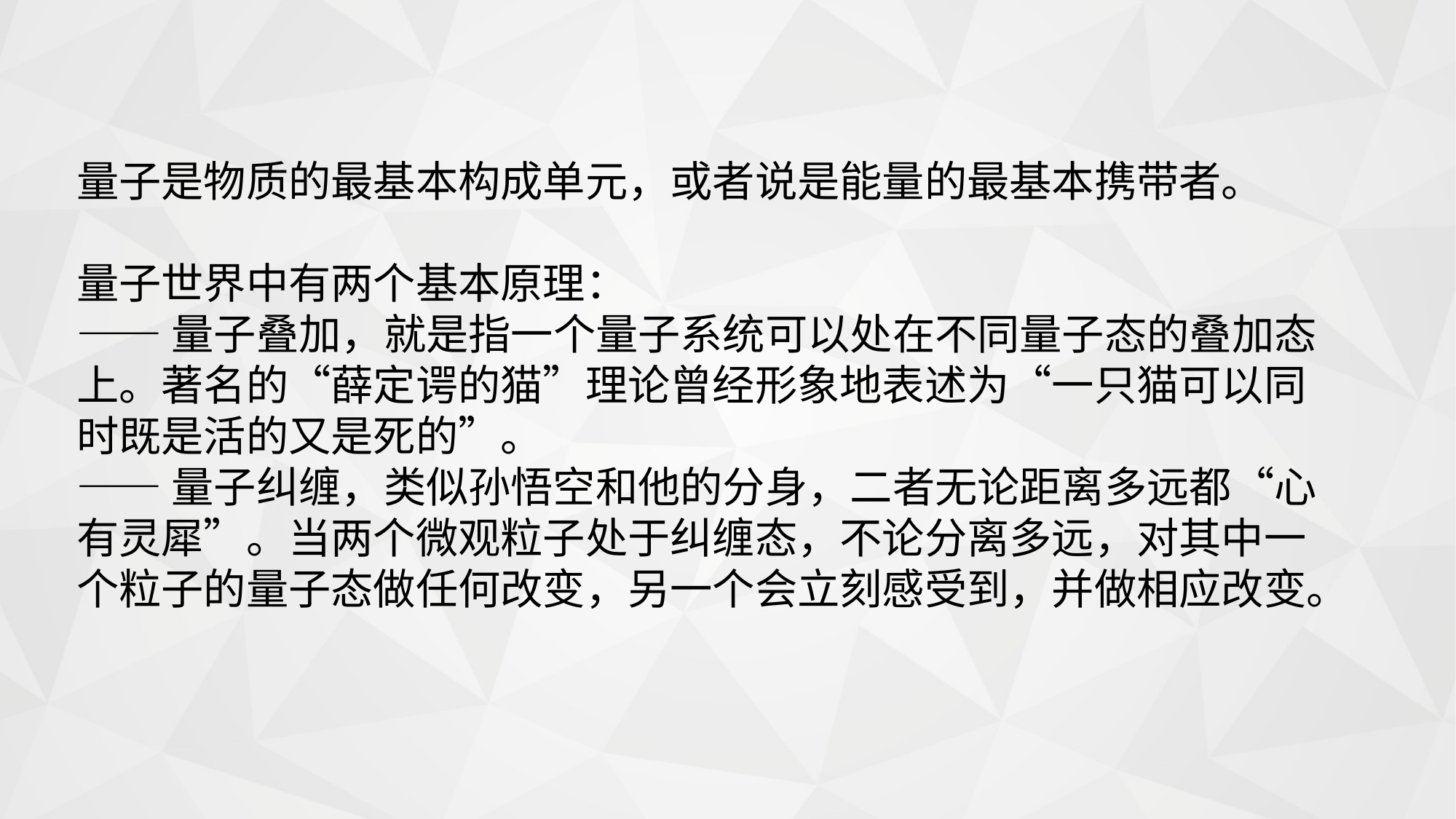

量子是物质的最基本构成单元，或者说是能量的最基本携带者。

量子世界中有两个基本原理：
——量子叠加，就是指一个量子系统可以处在不同量子态的叠加态上。著名的“薛定谔的猫”理论曾经形象地表述为“一只猫可以同时既是活的又是死的”。
——量子纠缠，类似孙悟空和他的分身，二者无论距离多远都“心有灵犀”。当两个微观粒子处于纠缠态，不论分离多远，对其中一个粒子的量子态做任何改变，另一个会立刻感受到，并做相应改变。